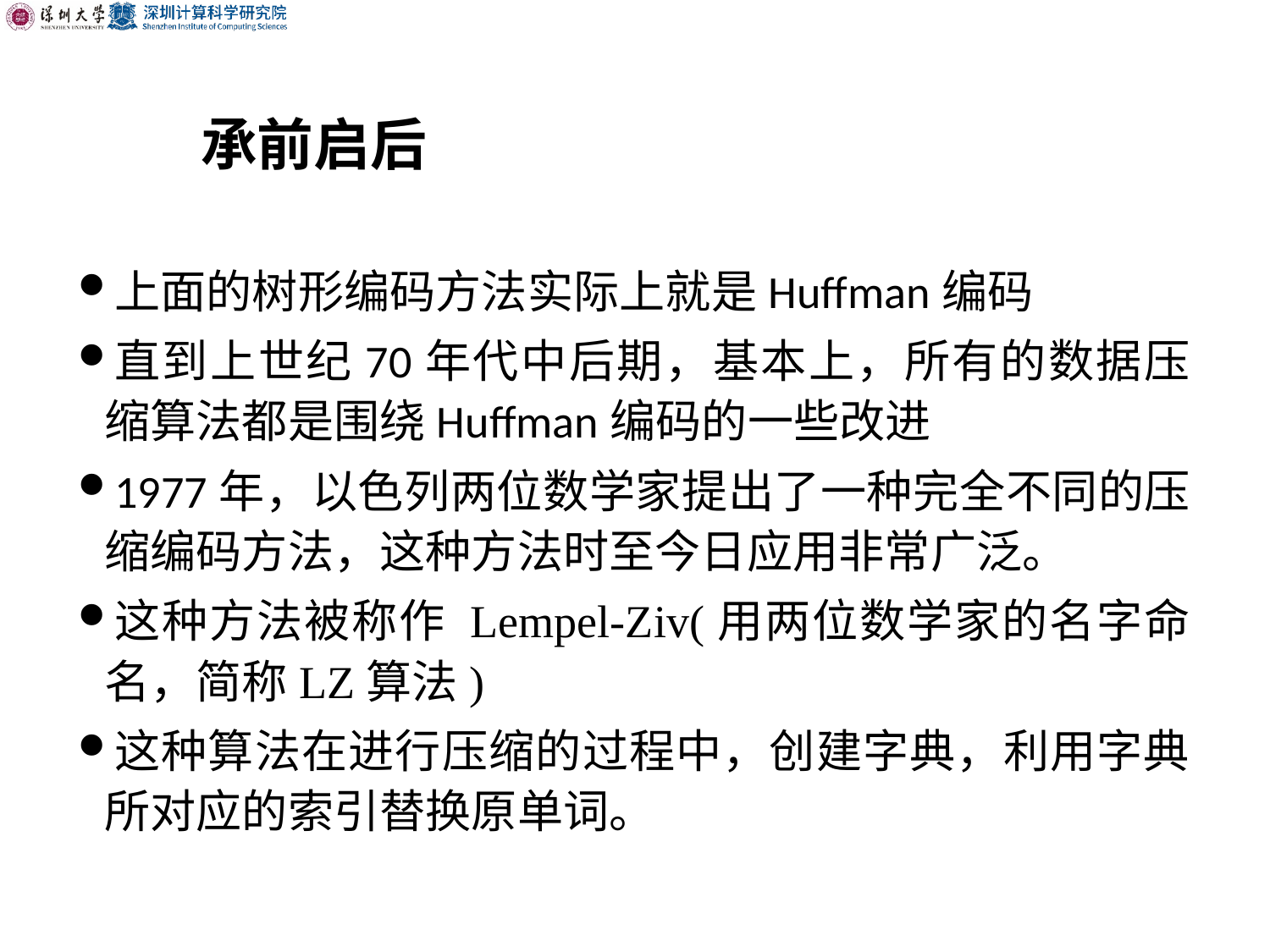

承前启后
上面的树形编码方法实际上就是Huffman编码
直到上世纪70年代中后期，基本上，所有的数据压缩算法都是围绕Huffman编码的一些改进
1977年，以色列两位数学家提出了一种完全不同的压缩编码方法，这种方法时至今日应用非常广泛。
这种方法被称作 Lempel-Ziv(用两位数学家的名字命名，简称LZ算法)
这种算法在进行压缩的过程中，创建字典，利用字典所对应的索引替换原单词。